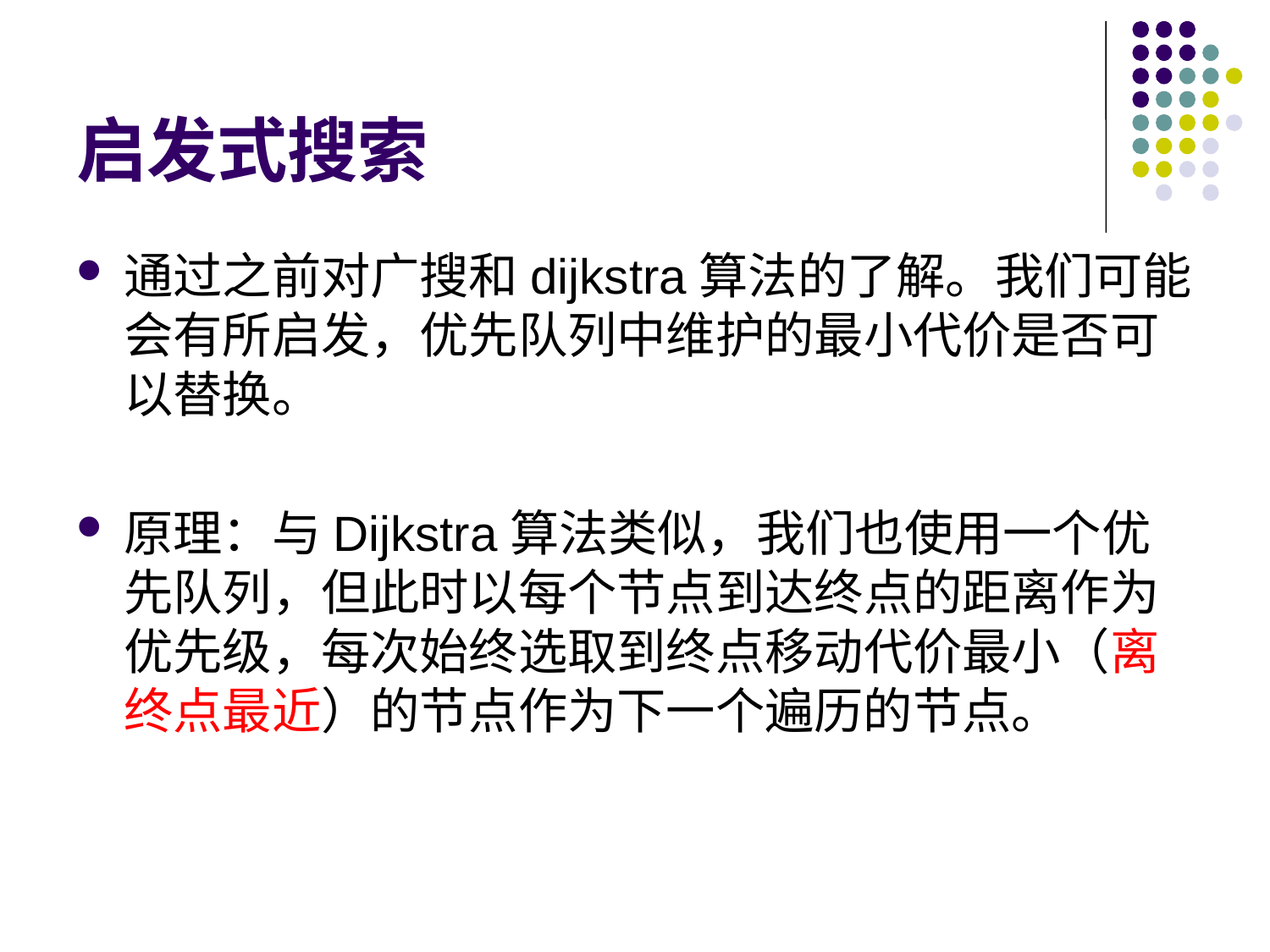

# 启发式搜索
通过之前对广搜和dijkstra算法的了解。我们可能会有所启发，优先队列中维护的最小代价是否可以替换。

原理：与Dijkstra算法类似，我们也使用一个优先队列，但此时以每个节点到达终点的距离作为优先级，每次始终选取到终点移动代价最小（离终点最近）的节点作为下一个遍历的节点。